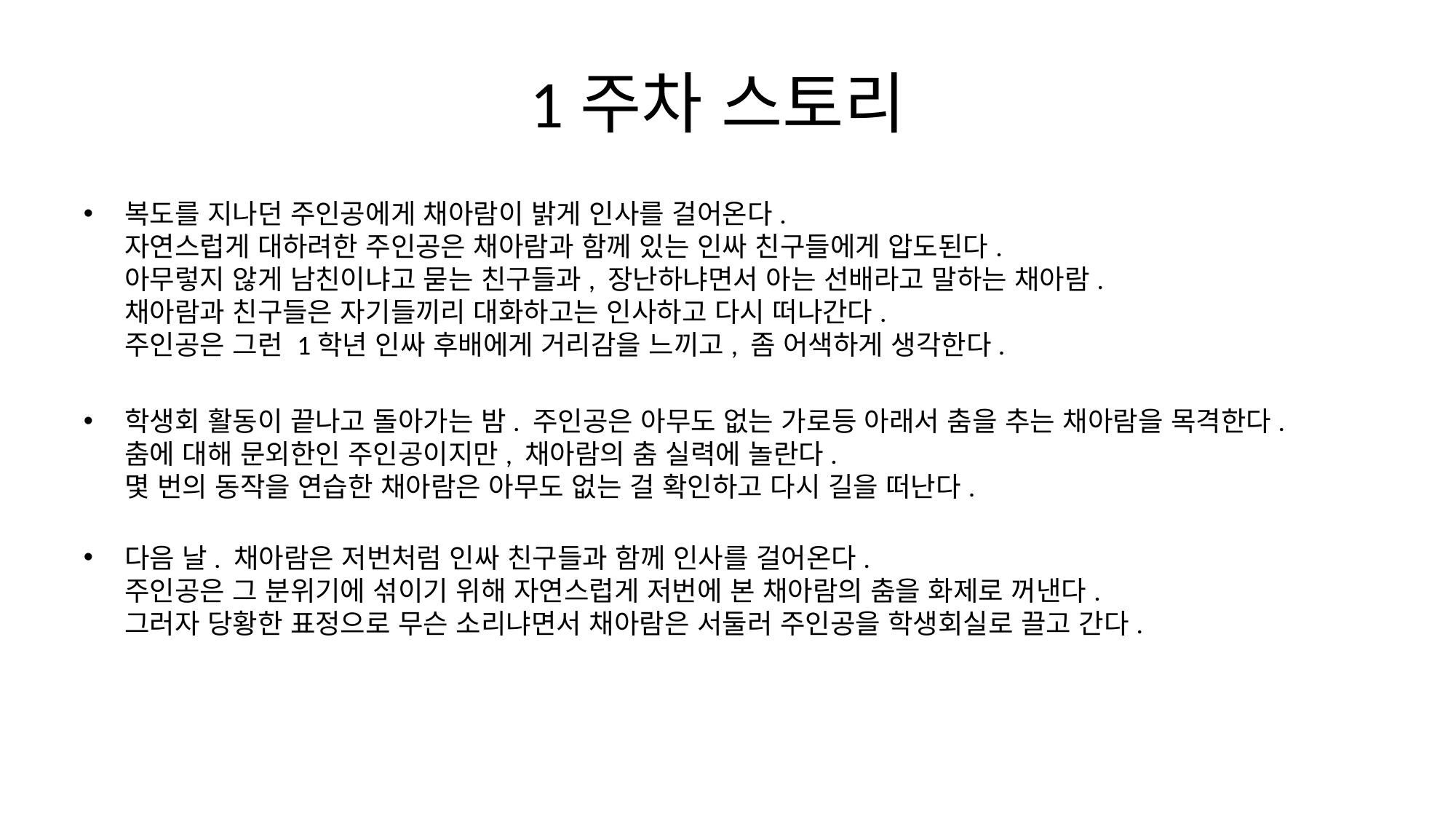

# 1주차 스토리
복도를 지나던 주인공에게 채아람이 밝게 인사를 걸어온다.
자연스럽게 대하려한 주인공은 채아람과 함께 있는 인싸 친구들에게 압도된다.
아무렇지 않게 남친이냐고 묻는 친구들과, 장난하냐면서 아는 선배라고 말하는 채아람.
채아람과 친구들은 자기들끼리 대화하고는 인사하고 다시 떠나간다.
주인공은 그런 1학년 인싸 후배에게 거리감을 느끼고, 좀 어색하게 생각한다.

학생회 활동이 끝나고 돌아가는 밤. 주인공은 아무도 없는 가로등 아래서 춤을 추는 채아람을 목격한다.
춤에 대해 문외한인 주인공이지만, 채아람의 춤 실력에 놀란다.
몇 번의 동작을 연습한 채아람은 아무도 없는 걸 확인하고 다시 길을 떠난다.
다음 날. 채아람은 저번처럼 인싸 친구들과 함께 인사를 걸어온다.
주인공은 그 분위기에 섞이기 위해 자연스럽게 저번에 본 채아람의 춤을 화제로 꺼낸다.
그러자 당황한 표정으로 무슨 소리냐면서 채아람은 서둘러 주인공을 학생회실로 끌고 간다.